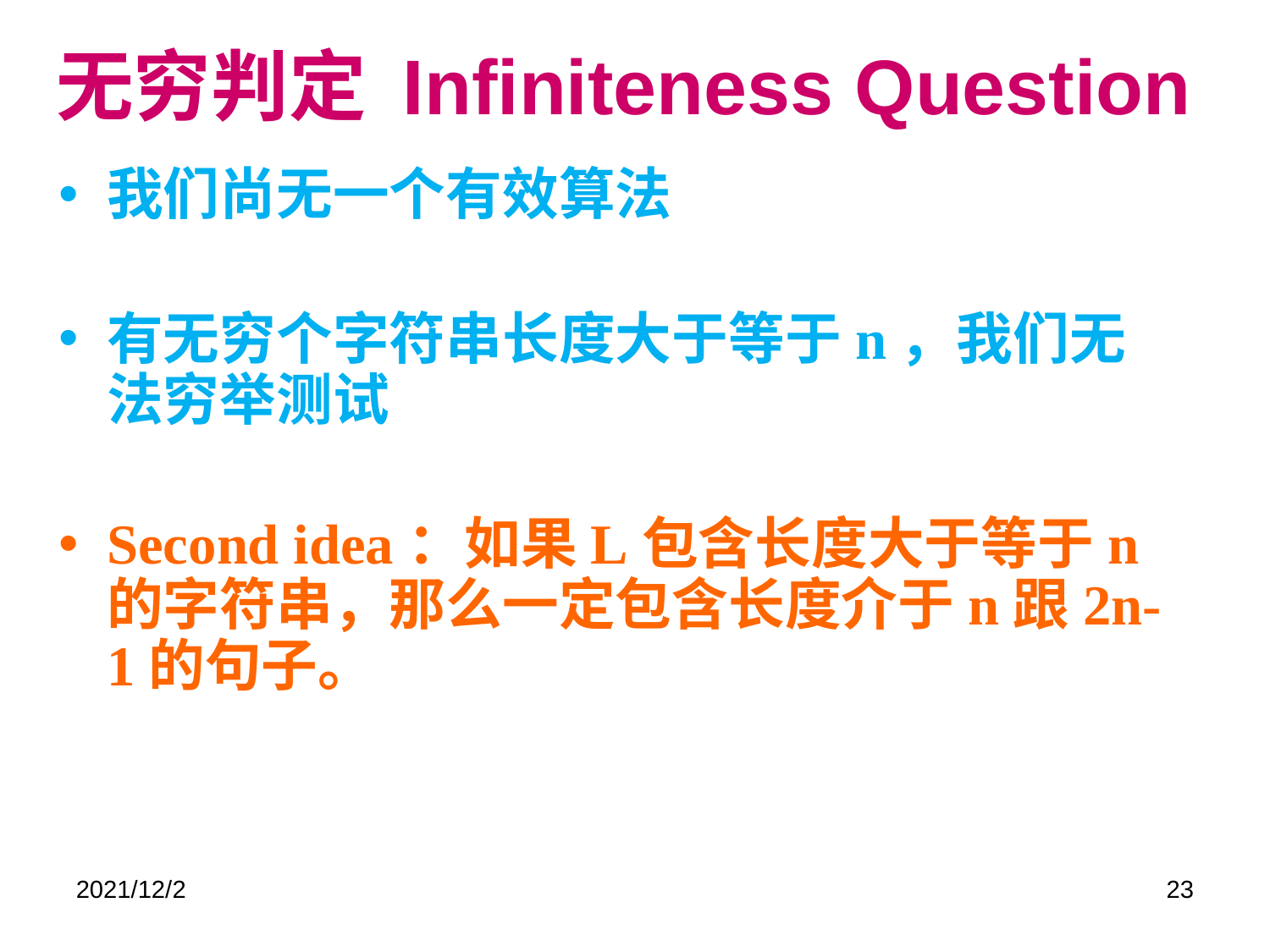

# 无穷判定 Infiniteness Question
我们尚无一个有效算法

有无穷个字符串长度大于等于n，我们无法穷举测试

Second idea：如果L包含长度大于等于n的字符串，那么一定包含长度介于n跟2n-1的句子。

2021/12/2
23